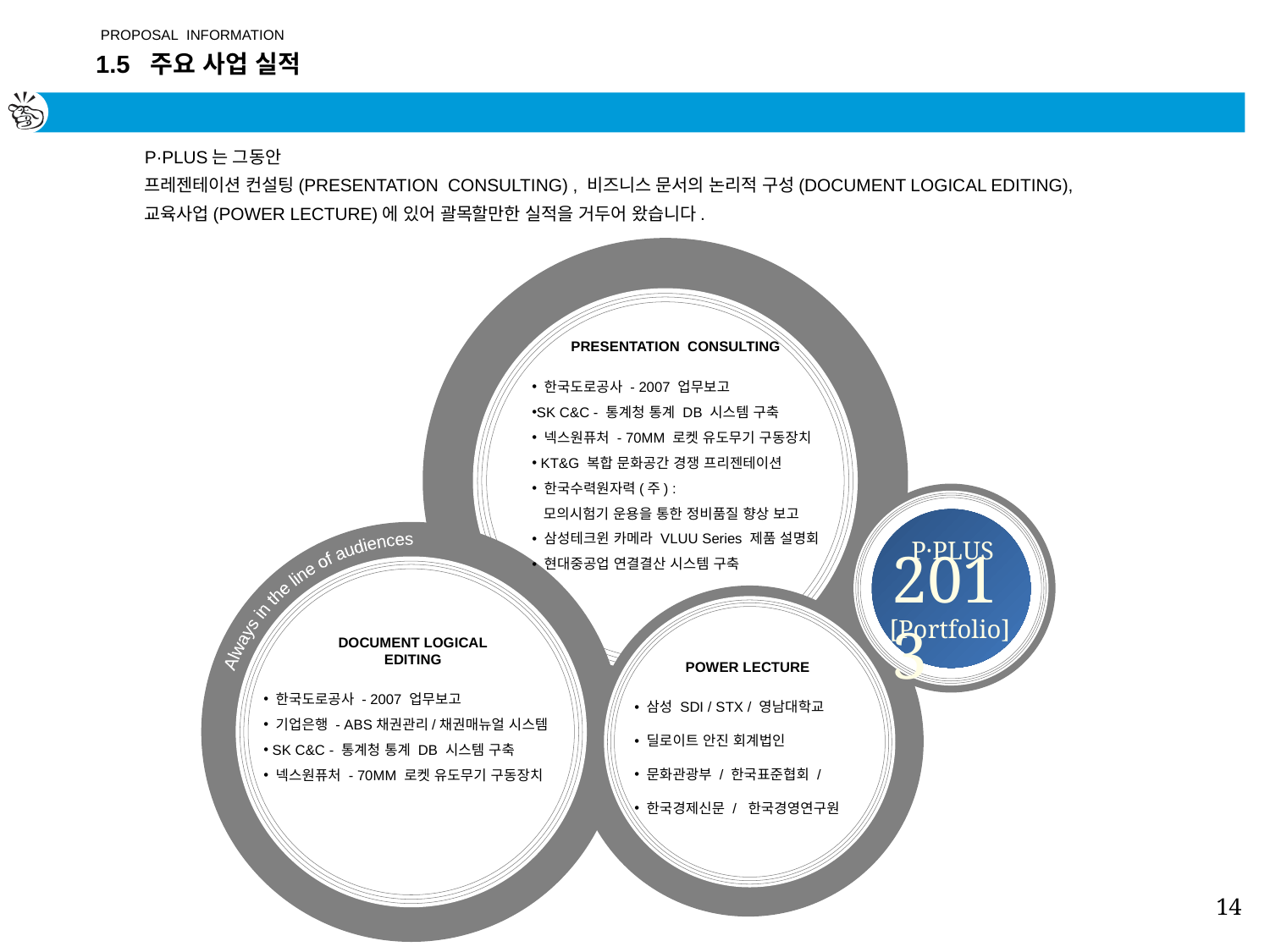

PRESENTATION  CONSULTING

Always in the line of audiences

DOCUMENT LOGICAL EDITING
POWER LECTURE
 삼성 SDI / STX / 영남대학교
 딜로이트 안진 회계법인
 문화관광부 / 한국표준협회 /
 한국경제신문 /  한국경영연구원
 한국도로공사 - 2007 업무보고
 기업은행 - ABS채권관리/채권매뉴얼 시스템
 SK C&C - 통계청 통계 DB 시스템 구축
 넥스원퓨처 - 70MM 로켓 유도무기 구동장치
To be a Respected Leader in the World Presentation Company
 한국도로공사 - 2007 업무보고
SK C&C - 통계청 통계 DB 시스템 구축
 넥스원퓨처 - 70MM 로켓 유도무기 구동장치
 KT&G 복합 문화공간 경쟁 프리젠테이션
 한국수력원자력(주) :
  모의시험기 운용을 통한 정비품질 향상 보고
 삼성테크윈 카메라 VLUU Series 제품 설명회
 현대중공업 연결결산 시스템 구축

P·PLUS
2013
[Portfolio]